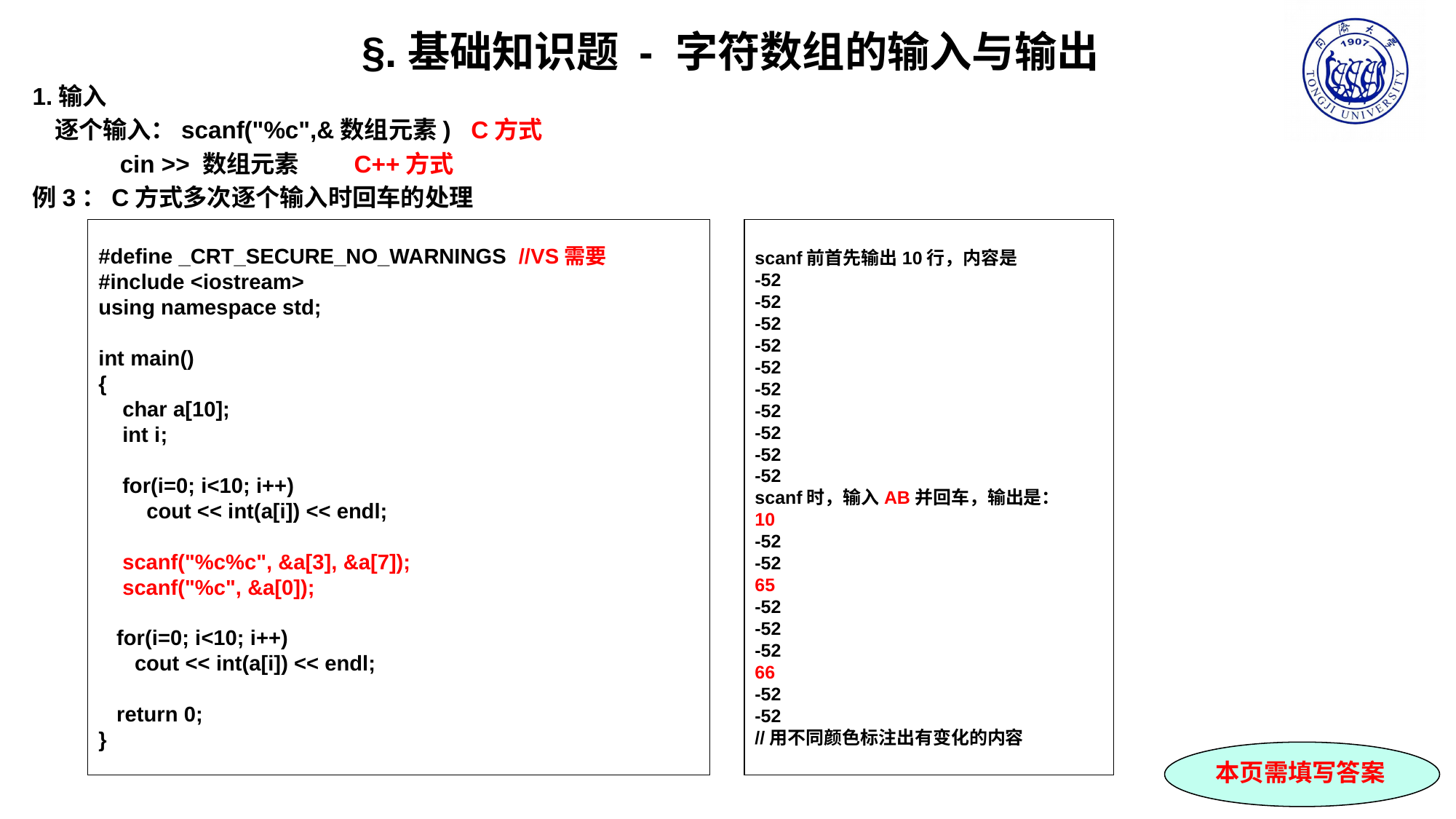

§.基础知识题 - 字符数组的输入与输出
1.输入
   逐个输入：scanf("%c",&数组元素)   C方式
             cin >> 数组元素         C++方式
例3：C方式多次逐个输入时回车的处理
#define _CRT_SECURE_NO_WARNINGS  //VS需要
#include <iostream>
using namespace std;

int main()
{
    char a[10];
    int i;

    for(i=0; i<10; i++)
        cout << int(a[i]) << endl;

    scanf("%c%c", &a[3], &a[7]);
    scanf("%c", &a[0]);

   for(i=0; i<10; i++)
      cout << int(a[i]) << endl;

   return 0;
}
scanf前首先输出10行，内容是
-52
-52
-52
-52
-52
-52
-52
-52
-52
-52
scanf时，输入AB并回车，输出是：
10
-52
-52
65
-52
-52
-52
66
-52
-52
//用不同颜色标注出有变化的内容
本页需填写答案